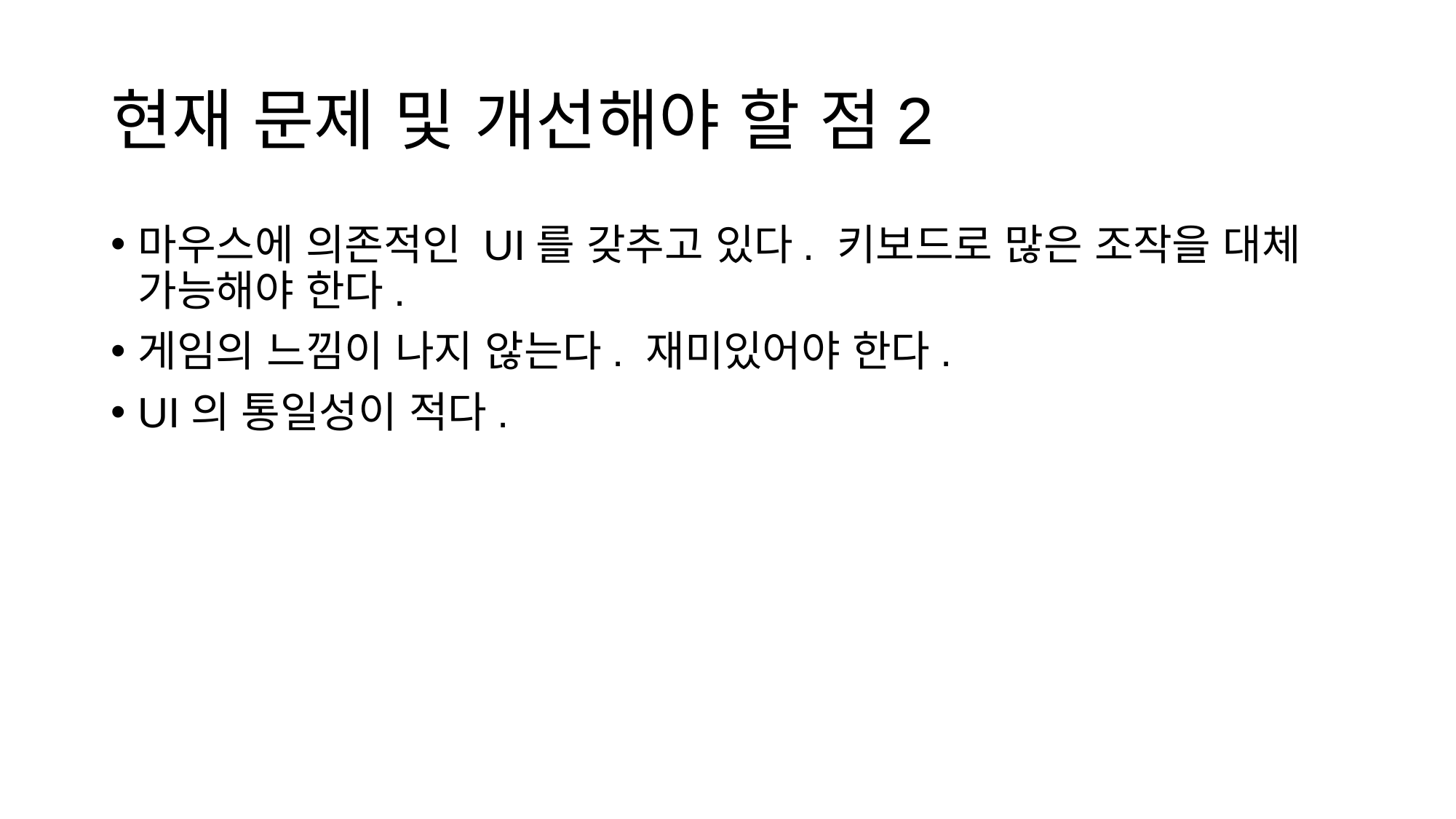

# 현재 문제 및 개선해야 할 점2
마우스에 의존적인 UI를 갖추고 있다. 키보드로 많은 조작을 대체 가능해야 한다.
게임의 느낌이 나지 않는다. 재미있어야 한다.
UI의 통일성이 적다.